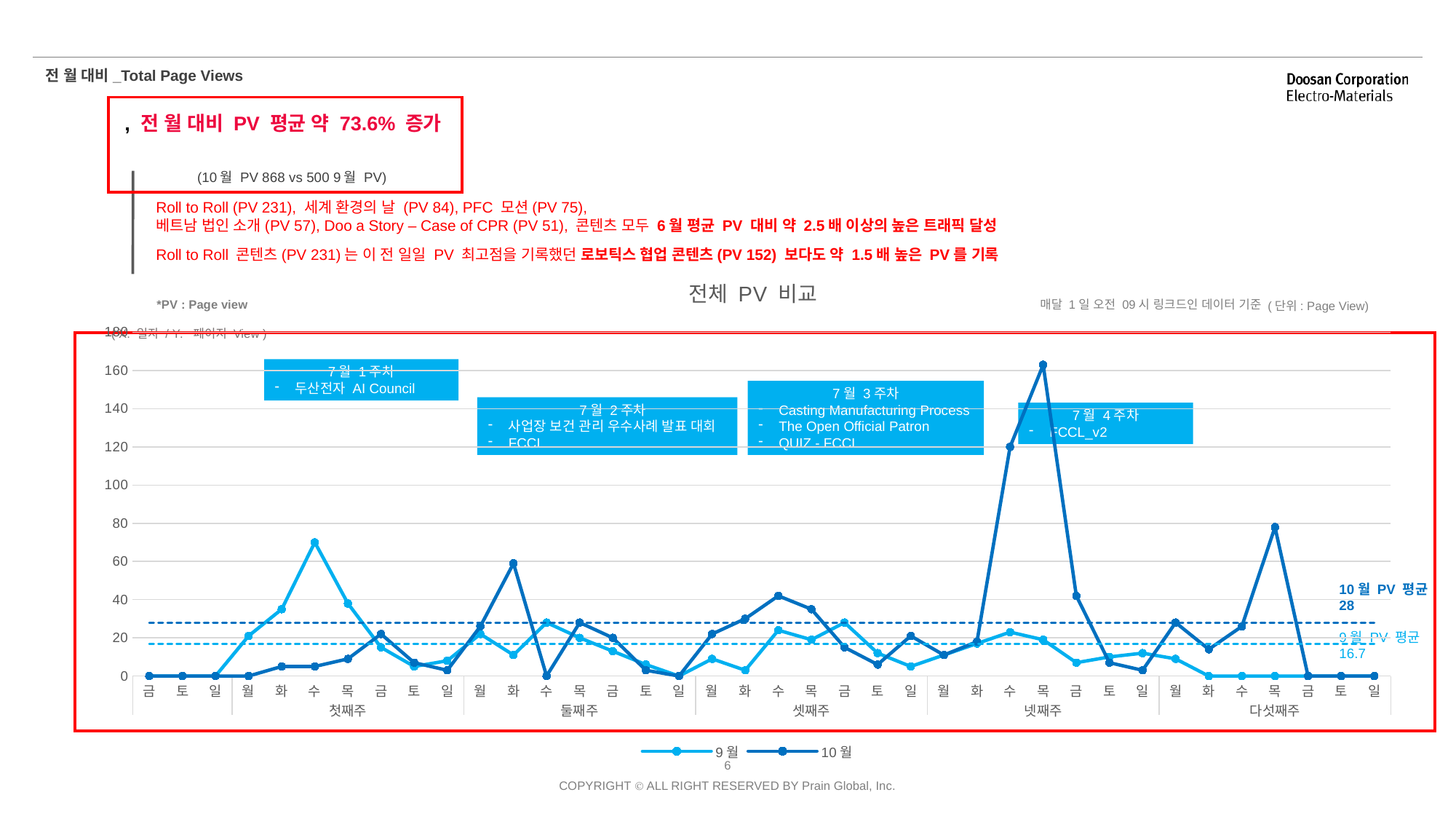

전 월 대비_Total Page Views

, 전 월 대비 PV 평균 약 73.6% 증가
(10월 PV 868 vs 500 9월 PV)
Roll to Roll (PV 231), 세계 환경의 날 (PV 84), PFC 모션(PV 75),
베트남 법인 소개(PV 57), Doo a Story – Case of CPR (PV 51), 콘텐츠 모두 6월 평균 PV 대비 약 2.5배 이상의 높은 트래픽 달성
Roll to Roll 콘텐츠(PV 231)는 이 전 일일 PV 최고점을 기록했던 로보틱스 협업 콘텐츠(PV 152) 보다도 약 1.5배 높은 PV를 기록

### Chart:  전체 PV 비교

| Category | 9월 | 10월 | 평균 | 평균 |
|---|---|---|---|---|
| 금 | None | None | 16.666666666666668 | 28.0 |
| 토 | None | None | 16.666666666666668 | 28.0 |
| 일 | 0.0 | None | 16.666666666666668 | 28.0 |
| 월 | 21.0 | None | 16.666666666666668 | 28.0 |
| 화 | 35.0 | 5.0 | 16.666666666666668 | 28.0 |
| 수 | 70.0 | 5.0 | 16.666666666666668 | 28.0 |
| 목 | 38.0 | 9.0 | 16.666666666666668 | 28.0 |
| 금 | 15.0 | 22.0 | 16.666666666666668 | 28.0 |
| 토 | 5.0 | 7.0 | 16.666666666666668 | 28.0 |
| 일 | 8.0 | 3.0 | 16.666666666666668 | 28.0 |
| 월 | 22.0 | 26.0 | 16.666666666666668 | 28.0 |
| 화 | 11.0 | 59.0 | 16.666666666666668 | 28.0 |
| 수 | 28.0 | 0.0 | 16.666666666666668 | 28.0 |
| 목 | 20.0 | 28.0 | 16.666666666666668 | 28.0 |
| 금 | 13.0 | 20.0 | 16.666666666666668 | 28.0 |
| 토 | 6.0 | 3.0 | 16.666666666666668 | 28.0 |
| 일 | 0.0 | 0.0 | 16.666666666666668 | 28.0 |
| 월 | 9.0 | 22.0 | 16.666666666666668 | 28.0 |
| 화 | 3.0 | 30.0 | 16.666666666666668 | 28.0 |
| 수 | 24.0 | 42.0 | 16.666666666666668 | 28.0 |
| 목 | 19.0 | 35.0 | 16.666666666666668 | 28.0 |
| 금 | 28.0 | 15.0 | 16.666666666666668 | 28.0 |
| 토 | 12.0 | 6.0 | 16.666666666666668 | 28.0 |
| 일 | 5.0 | 21.0 | 16.666666666666668 | 28.0 |
| 월 | 11.0 | 11.0 | 16.666666666666668 | 28.0 |
| 화 | 17.0 | 18.0 | 16.666666666666668 | 28.0 |
| 수 | 23.0 | 120.0 | 16.666666666666668 | 28.0 |
| 목 | 19.0 | 163.0 | 16.666666666666668 | 28.0 |
| 금 | 7.0 | 42.0 | 16.666666666666668 | 28.0 |
| 토 | 10.0 | 7.0 | 16.666666666666668 | 28.0 |
| 일 | 12.0 | 3.0 | 16.666666666666668 | 28.0 |
| 월 | 9.0 | 28.0 | 16.666666666666668 | 28.0 |
| 화 | None | 14.0 | 16.666666666666668 | 28.0 |
| 수 | None | 26.0 | 16.666666666666668 | 28.0 |
| 목 | None | 78.0 | 16.666666666666668 | 28.0 |
| 금 | None | None | 16.666666666666668 | 28.0 |
| 토 | None | None | 16.666666666666668 | 28.0 |
| 일 | None | None | 16.666666666666668 | 28.0 |
매달 1일 오전 09시 링크드인 데이터 기준
*PV : Page view
(단위: Page View)
( X: 일자 / Y:  페이지 View )

7월 1주차
두산전자 AI Council
7월 3주차
Casting Manufacturing Process
The Open Official Patron
QUIZ - FCCL
7월 2주차
사업장 보건 관리 우수사례 발표 대회
FCCL
7월 4주차
FCCL_v2
10월 PV 평균 28
9월 PV 평균 16.7